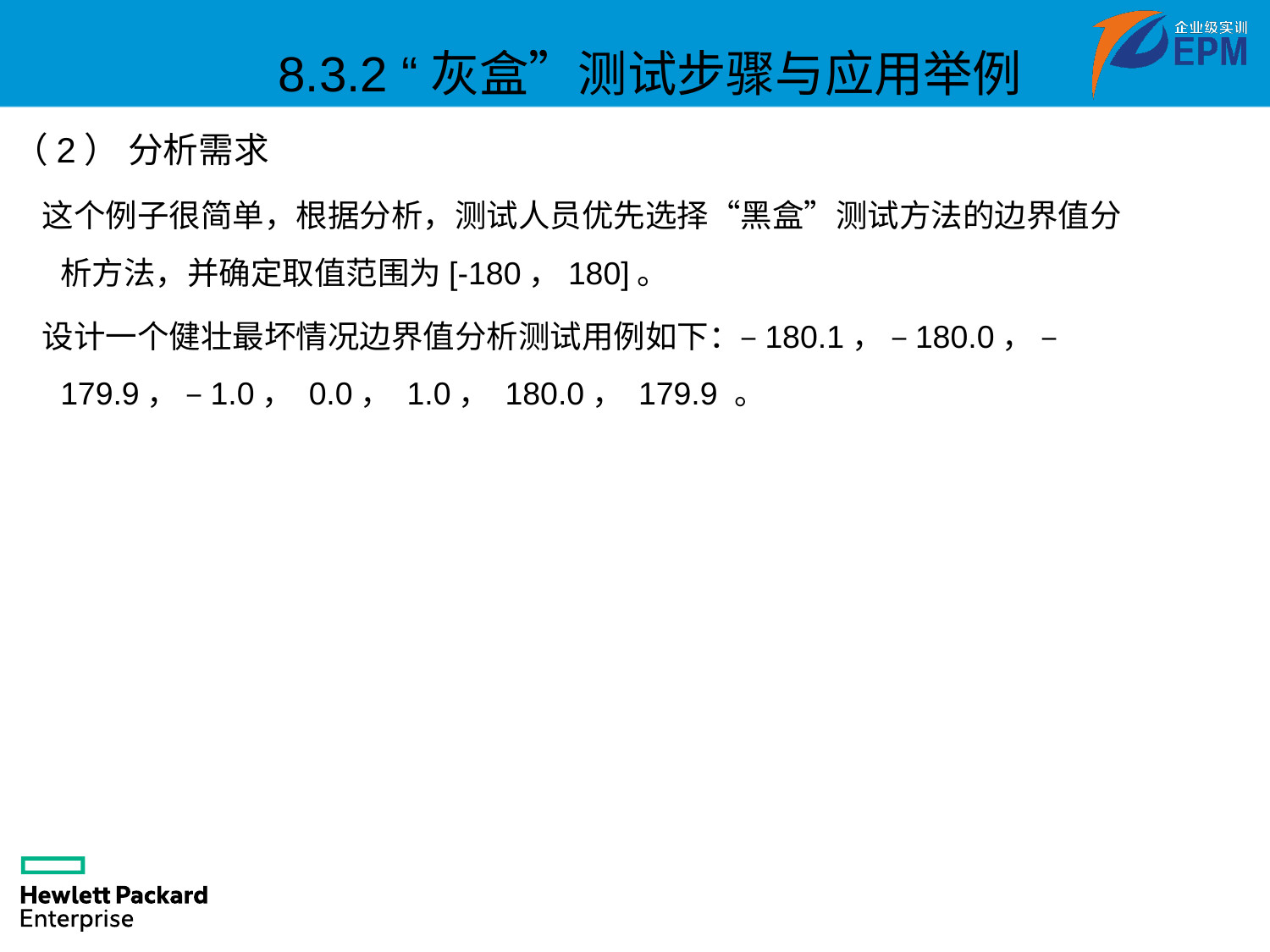

8.3.2 “灰盒”测试步骤与应用举例
（2） 分析需求
   这个例子很简单，根据分析，测试人员优先选择“黑盒”测试方法的边界值分析方法，并确定取值范围为[-180，180]。
   设计一个健壮最坏情况边界值分析测试用例如下：–180.1， –180.0， –179.9， –1.0， 0.0， 1.0， 180.0， 179.9 。